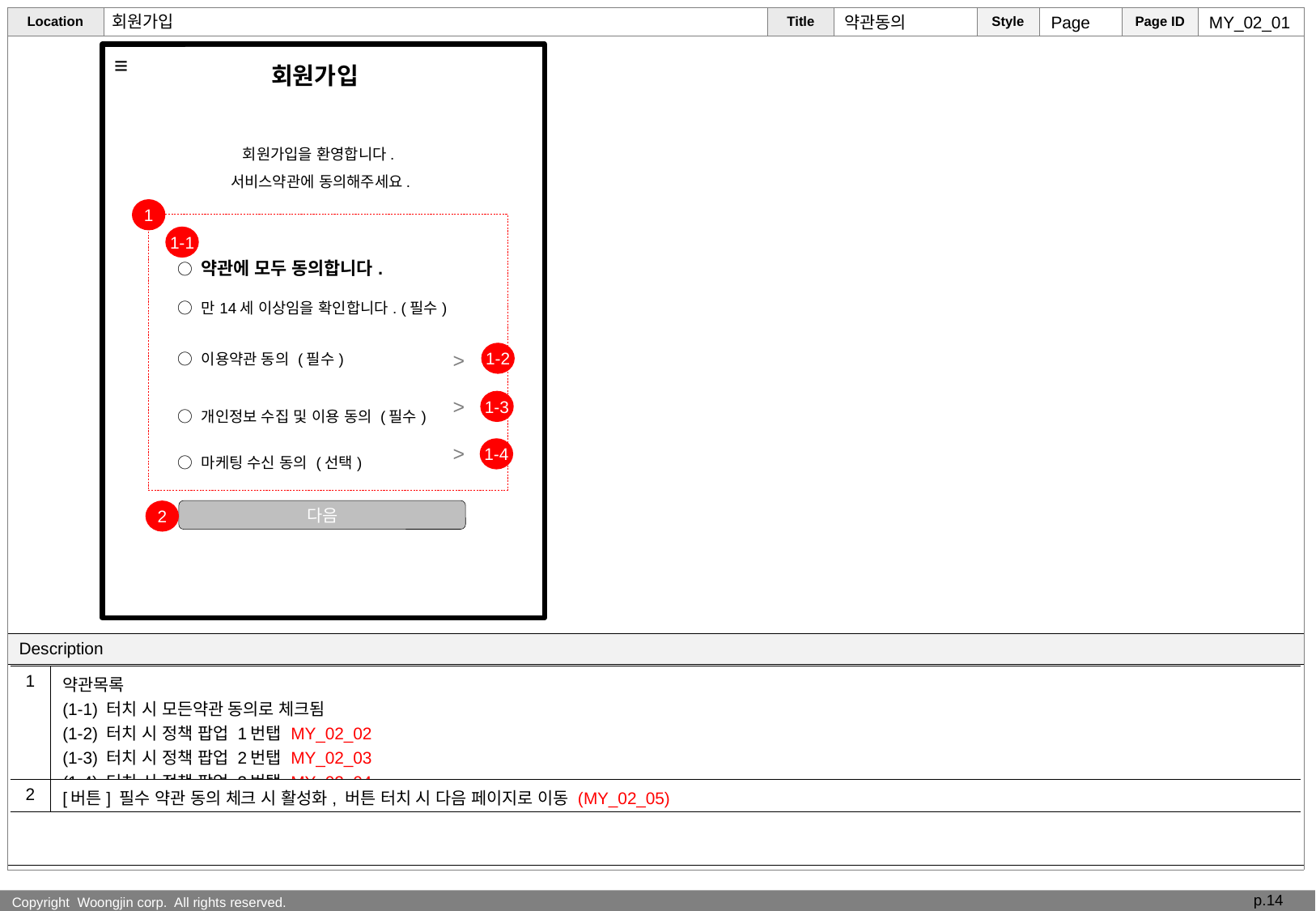

# 회원가입
약관동의
Page
MY_02_01
            회원가입
회원가입을 환영합니다.
서비스약관에 동의해주세요.
1

1-1
| ○ 약관에 모두 동의합니다. |
| --- |
| ○ 만14세 이상임을 확인합니다. (필수) |
| ○ 이용약관 동의 (필수) |
| ○ 개인정보 수집 및 이용 동의 (필수) |
| ○ 마케팅 수신 동의 (선택) |
1-2
>
1-3
>
1-4
>
2
다음
| 1 | 약관목록 (1-1) 터치 시 모든약관 동의로 체크됨 (1-2) 터치 시 정책 팝업 1번탭 MY\_02\_02 (1-3) 터치 시 정책 팝업 2번탭 MY\_02\_03 (1-4) 터치 시 정책 팝업 3번탭 MY\_02\_04 |
| --- | --- |
| 2 | [버튼] 필수 약관 동의 체크 시 활성화, 버튼 터치 시 다음 페이지로 이동 (MY\_02\_05) |